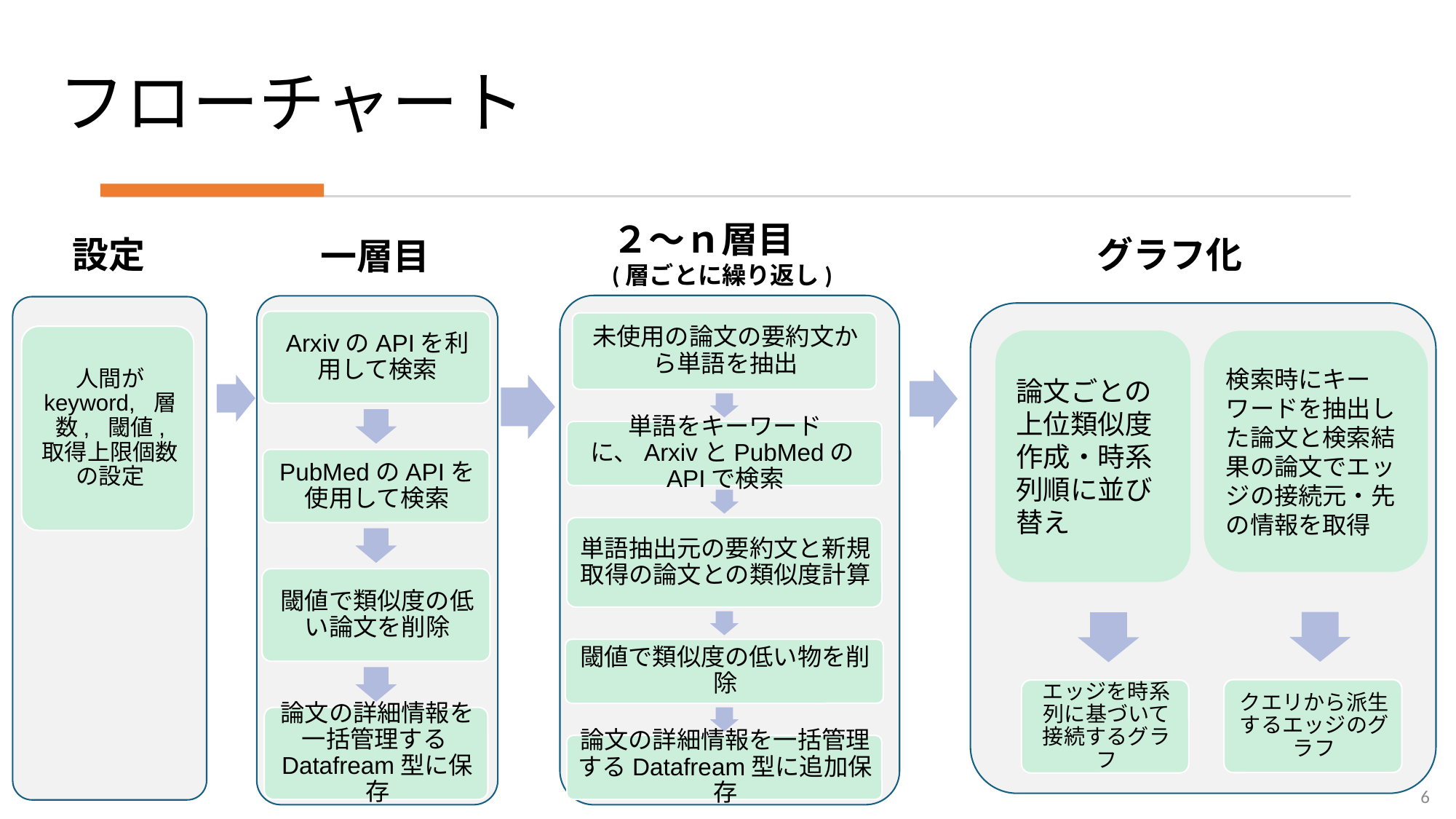

# フローチャート

２～ｎ層目
(層ごとに繰り返し)
設定
グラフ化
一層目

ArxivのAPIを利用して検索

PubMedのAPIを使用して検索

閾値で類似度の低い論文を削除

論文の詳細情報を一括管理するDatafream型に保存
未使用の論文の要約文から単語を抽出

単語をキーワードに、ArxivとPubMedのAPIで検索

単語抽出元の要約文と新規取得の論文との類似度計算

閾値で類似度の低い物を削除

論文の詳細情報を一括管理するDatafream型に追加保存
人間が
keyword,  層数,  閾値, 取得上限個数の設定
論文ごとの上位類似度作成・時系列順に並び替え
検索時にキーワードを抽出した論文と検索結果の論文でエッジの接続元・先の情報を取得

クエリから派生するエッジのグラフ
エッジを時系列に基づいて接続するグラフ
6